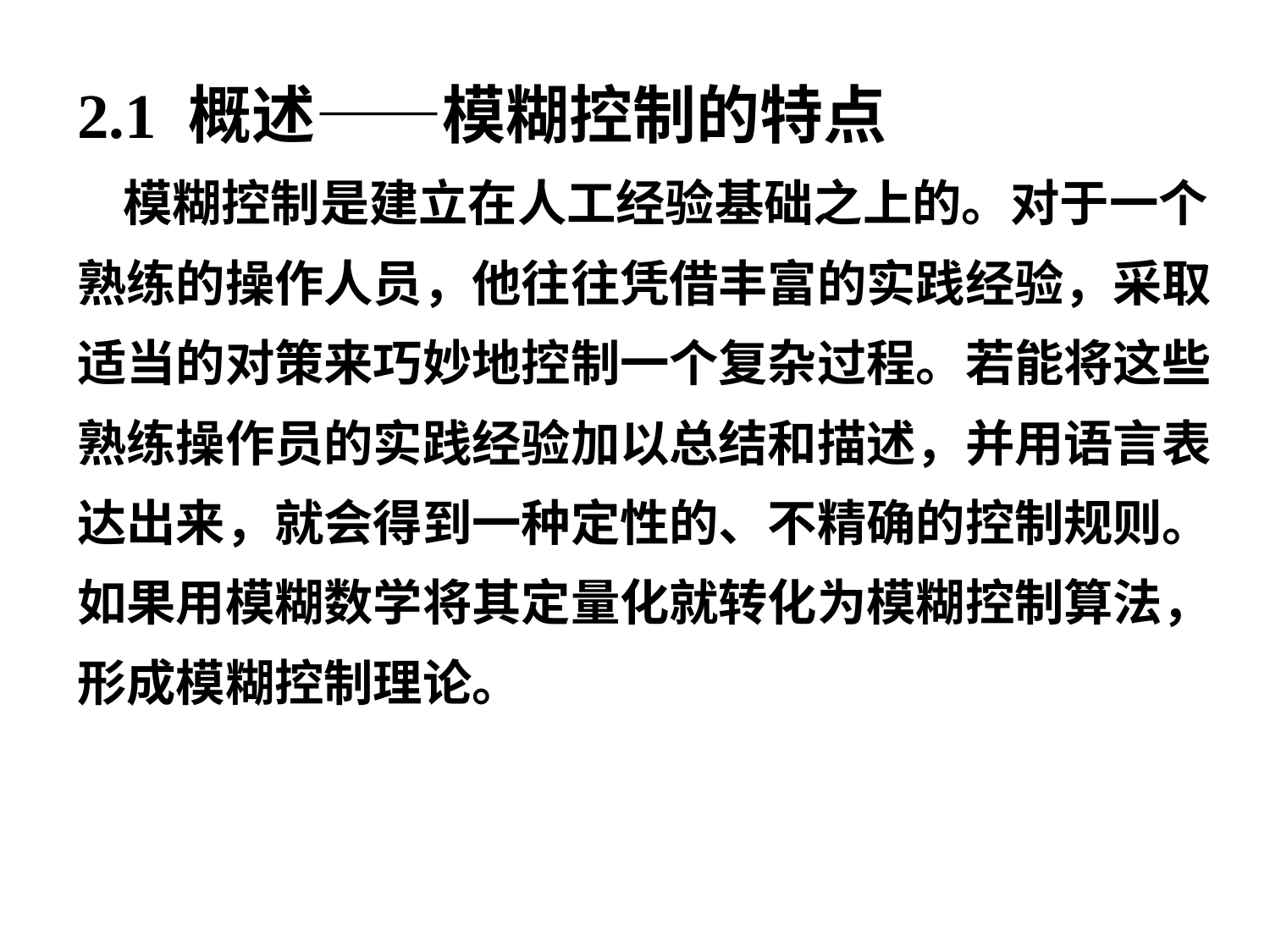

2.1 概述——模糊控制的特点
   模糊控制是建立在人工经验基础之上的。对于一个熟练的操作人员，他往往凭借丰富的实践经验，采取适当的对策来巧妙地控制一个复杂过程。若能将这些熟练操作员的实践经验加以总结和描述，并用语言表达出来，就会得到一种定性的、不精确的控制规则。如果用模糊数学将其定量化就转化为模糊控制算法，形成模糊控制理论。